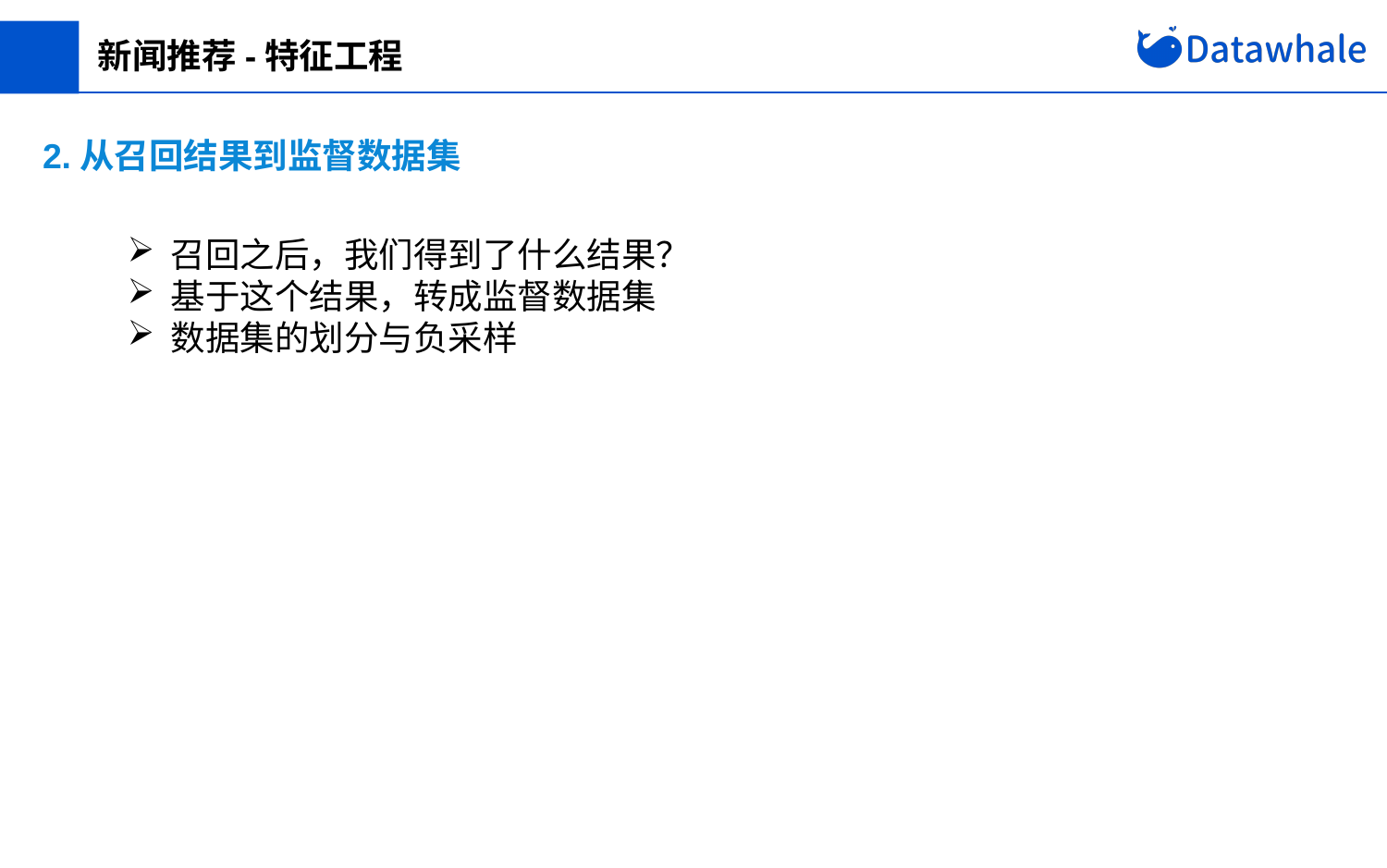

新闻推荐-特征工程
2.从召回结果到监督数据集
召回之后，我们得到了什么结果？
基于这个结果，转成监督数据集
数据集的划分与负采样